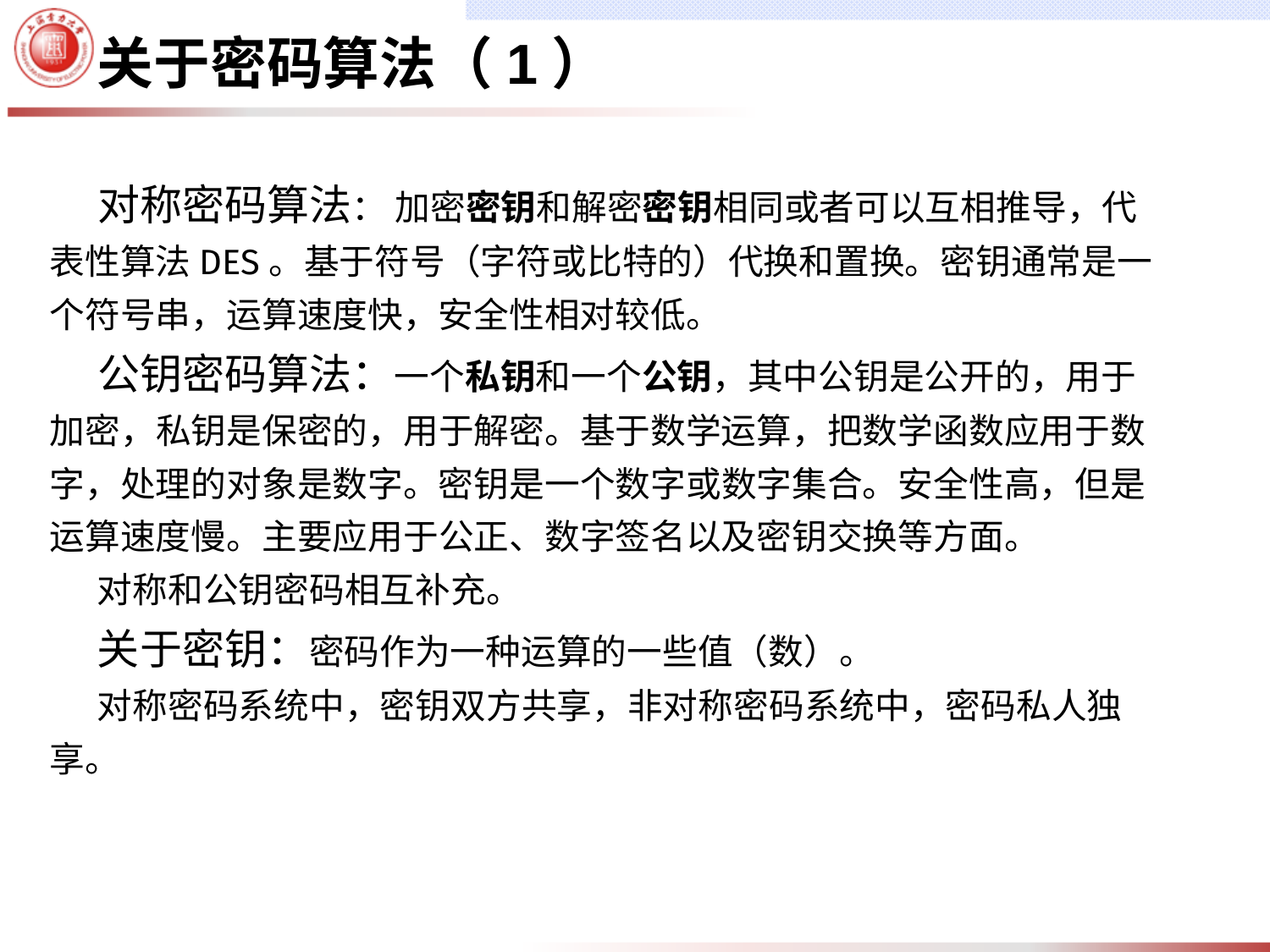

关于密码算法（1）
    对称密码算法： 加密密钥和解密密钥相同或者可以互相推导，代表性算法DES。基于符号（字符或比特的）代换和置换。密钥通常是一个符号串，运算速度快，安全性相对较低。
    公钥密码算法：一个私钥和一个公钥，其中公钥是公开的，用于加密，私钥是保密的，用于解密。基于数学运算，把数学函数应用于数字，处理的对象是数字。密钥是一个数字或数字集合。安全性高，但是运算速度慢。主要应用于公正、数字签名以及密钥交换等方面。
     对称和公钥密码相互补充。
     关于密钥：密码作为一种运算的一些值（数）。
     对称密码系统中，密钥双方共享，非对称密码系统中，密码私人独享。